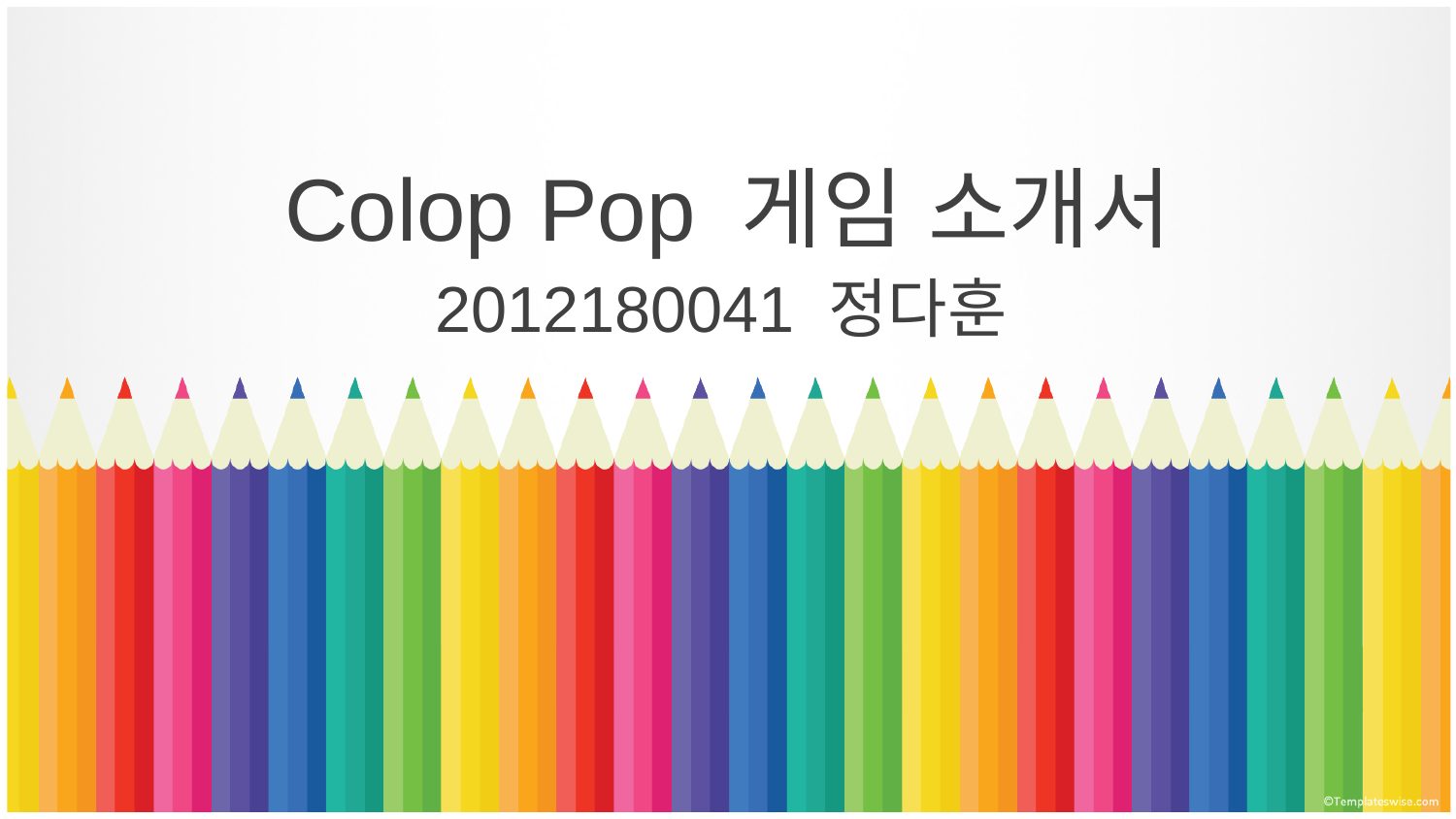

# Colop Pop 게임 소개서
2012180041 정다훈